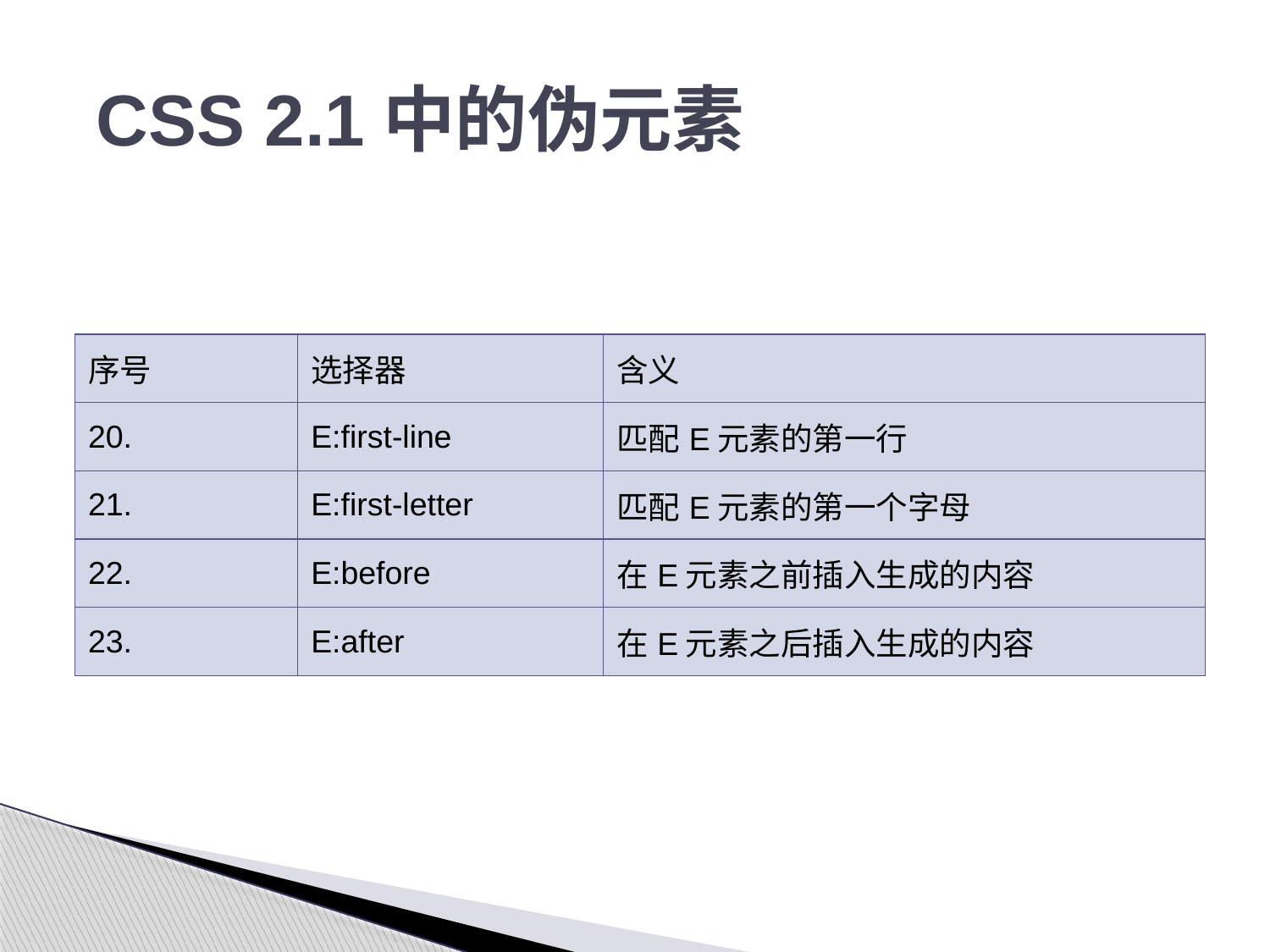

# CSS 2.1中的伪元素

| 序号 | 选择器 | 含义 |
| --- | --- | --- |
| 20. | E:first-line | 匹配E元素的第一行 |
| 21. | E:first-letter | 匹配E元素的第一个字母 |
| 22. | E:before | 在E元素之前插入生成的内容 |
| 23. | E:after | 在E元素之后插入生成的内容 |